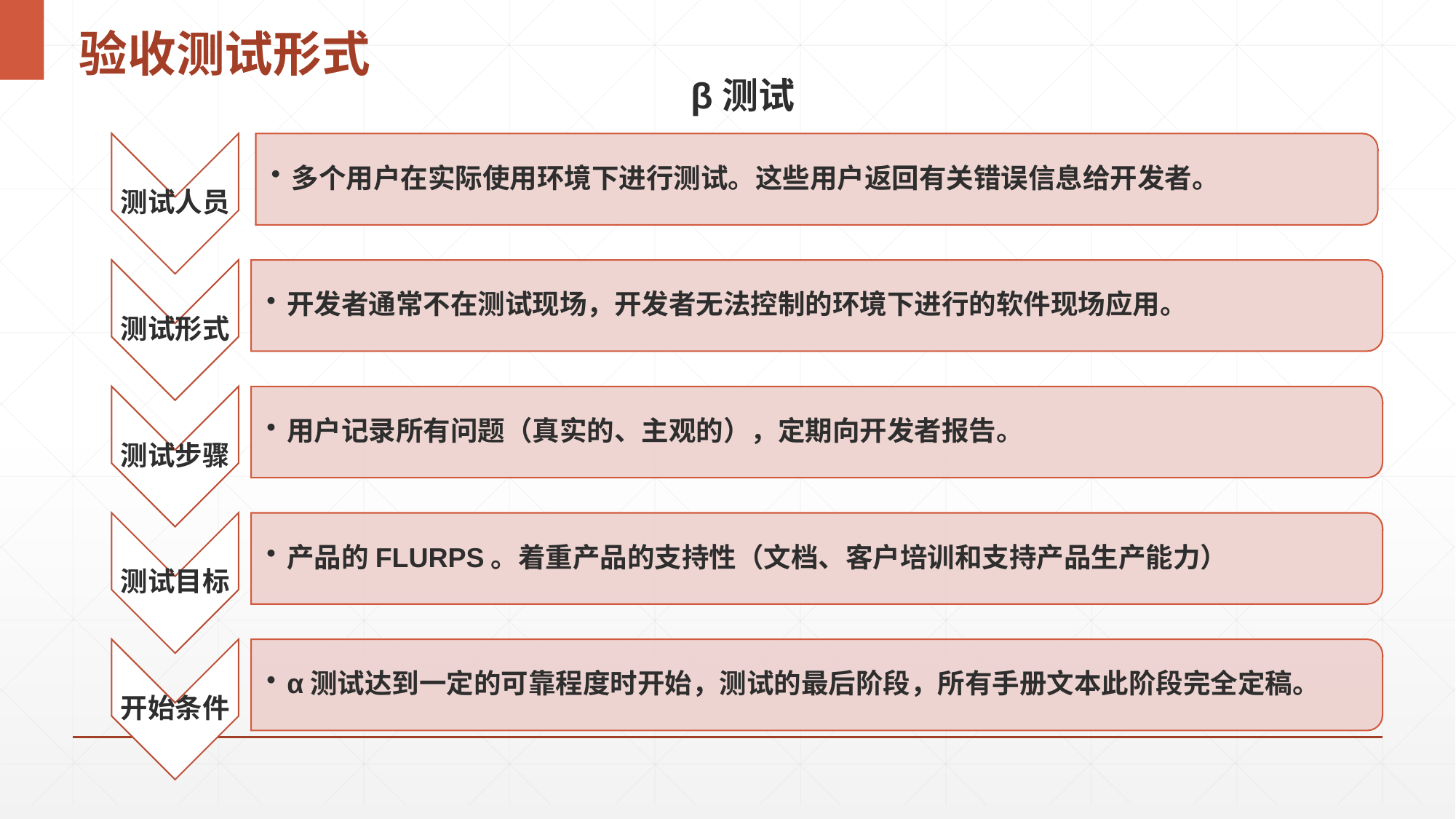

# 验收测试形式
β测试
测试人员
多个用户在实际使用环境下进行测试。这些用户返回有关错误信息给开发者。
测试形式
开发者通常不在测试现场，开发者无法控制的环境下进行的软件现场应用。
测试步骤
用户记录所有问题（真实的、主观的），定期向开发者报告。
测试目标
产品的FLURPS。着重产品的支持性（文档、客户培训和支持产品生产能力）
开始条件
α测试达到一定的可靠程度时开始，测试的最后阶段，所有手册文本此阶段完全定稿。